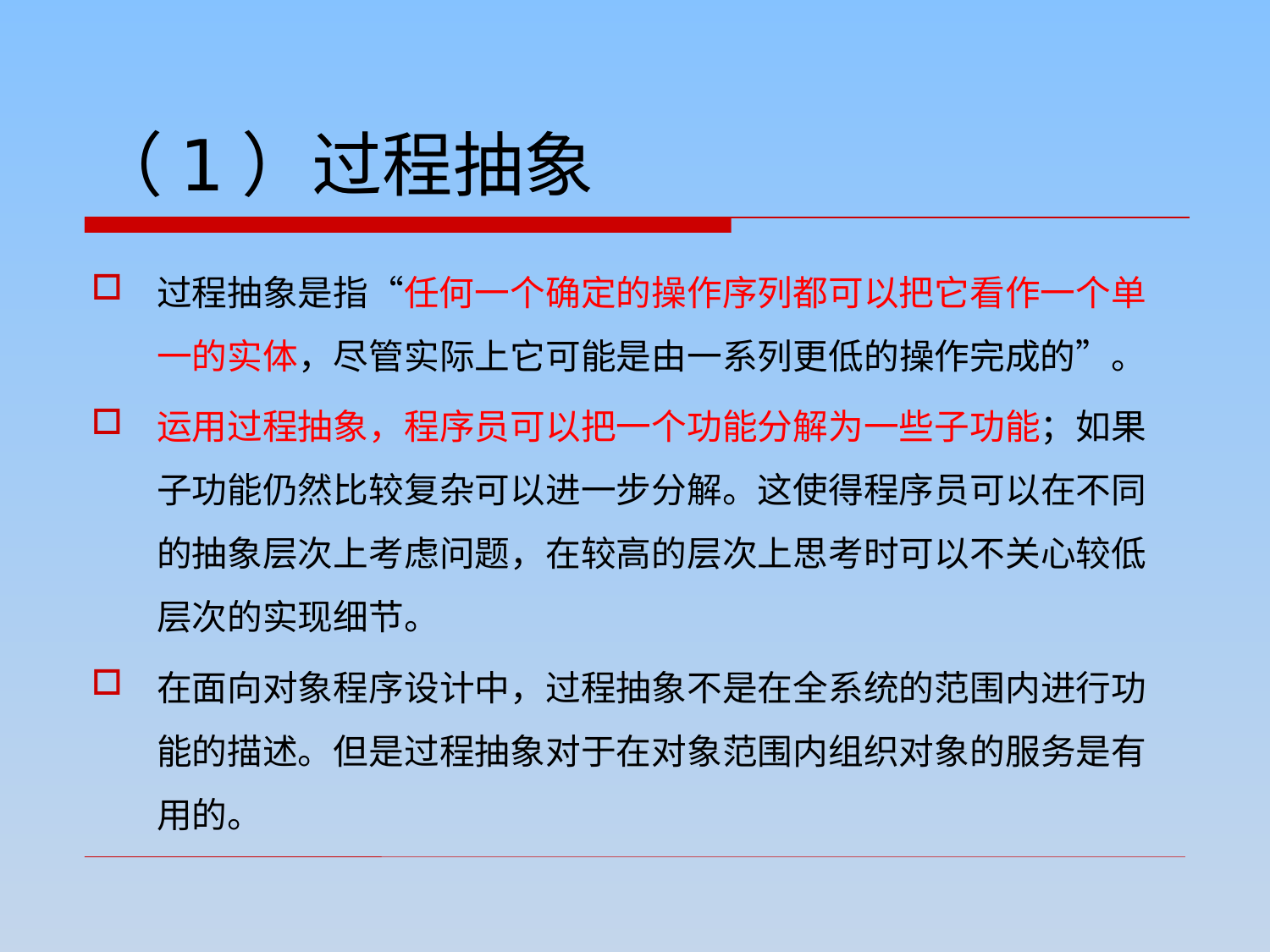

（1）过程抽象
过程抽象是指“任何一个确定的操作序列都可以把它看作一个单一的实体，尽管实际上它可能是由一系列更低的操作完成的”。
运用过程抽象，程序员可以把一个功能分解为一些子功能；如果子功能仍然比较复杂可以进一步分解。这使得程序员可以在不同的抽象层次上考虑问题，在较高的层次上思考时可以不关心较低层次的实现细节。
在面向对象程序设计中，过程抽象不是在全系统的范围内进行功能的描述。但是过程抽象对于在对象范围内组织对象的服务是有用的。